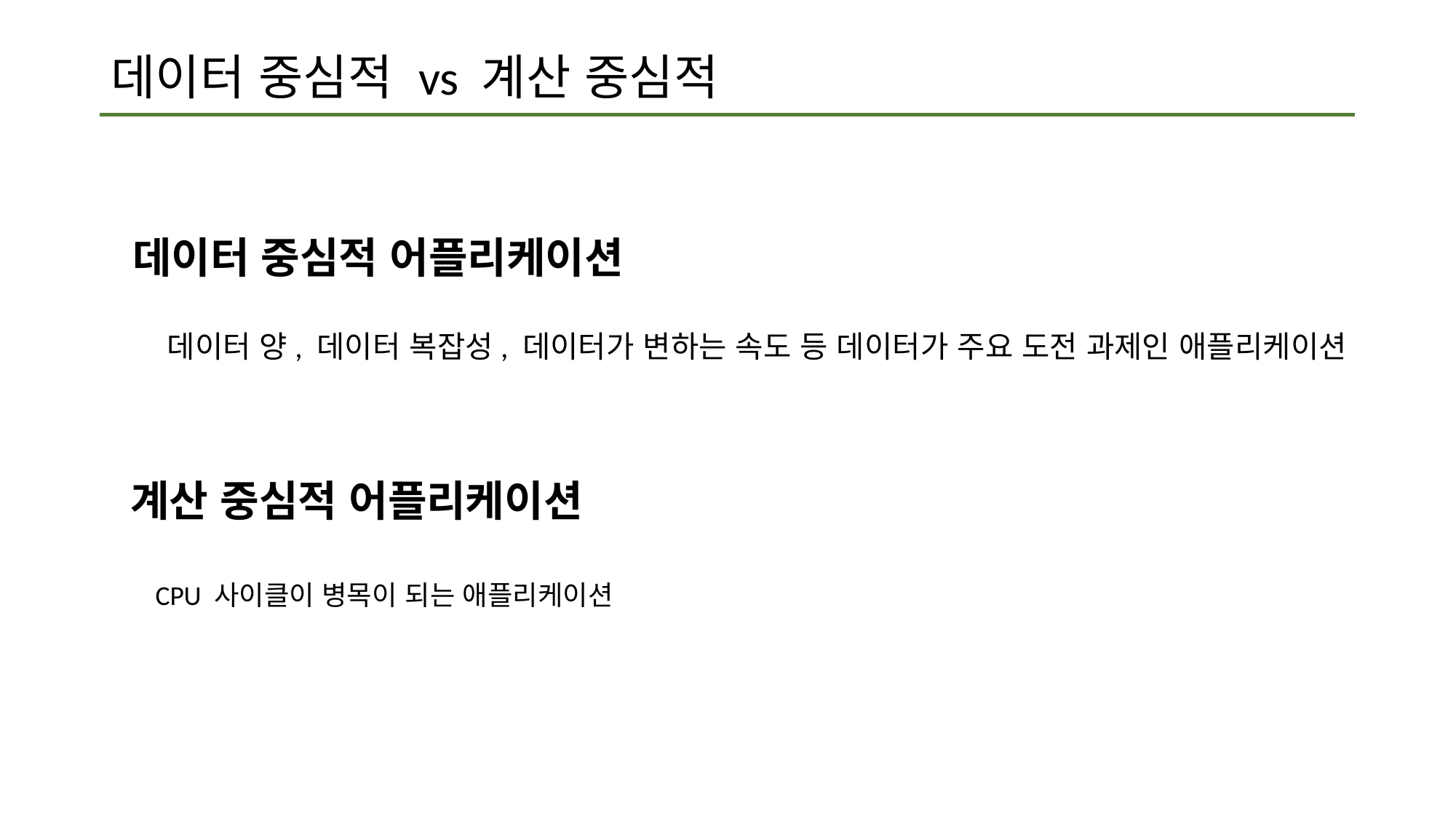

# 데이터 중심적 vs 계산 중심적
데이터 중심적 어플리케이션
데이터 양, 데이터 복잡성, 데이터가 변하는 속도 등 데이터가 주요 도전 과제인 애플리케이션
계산 중심적 어플리케이션
CPU 사이클이 병목이 되는 애플리케이션